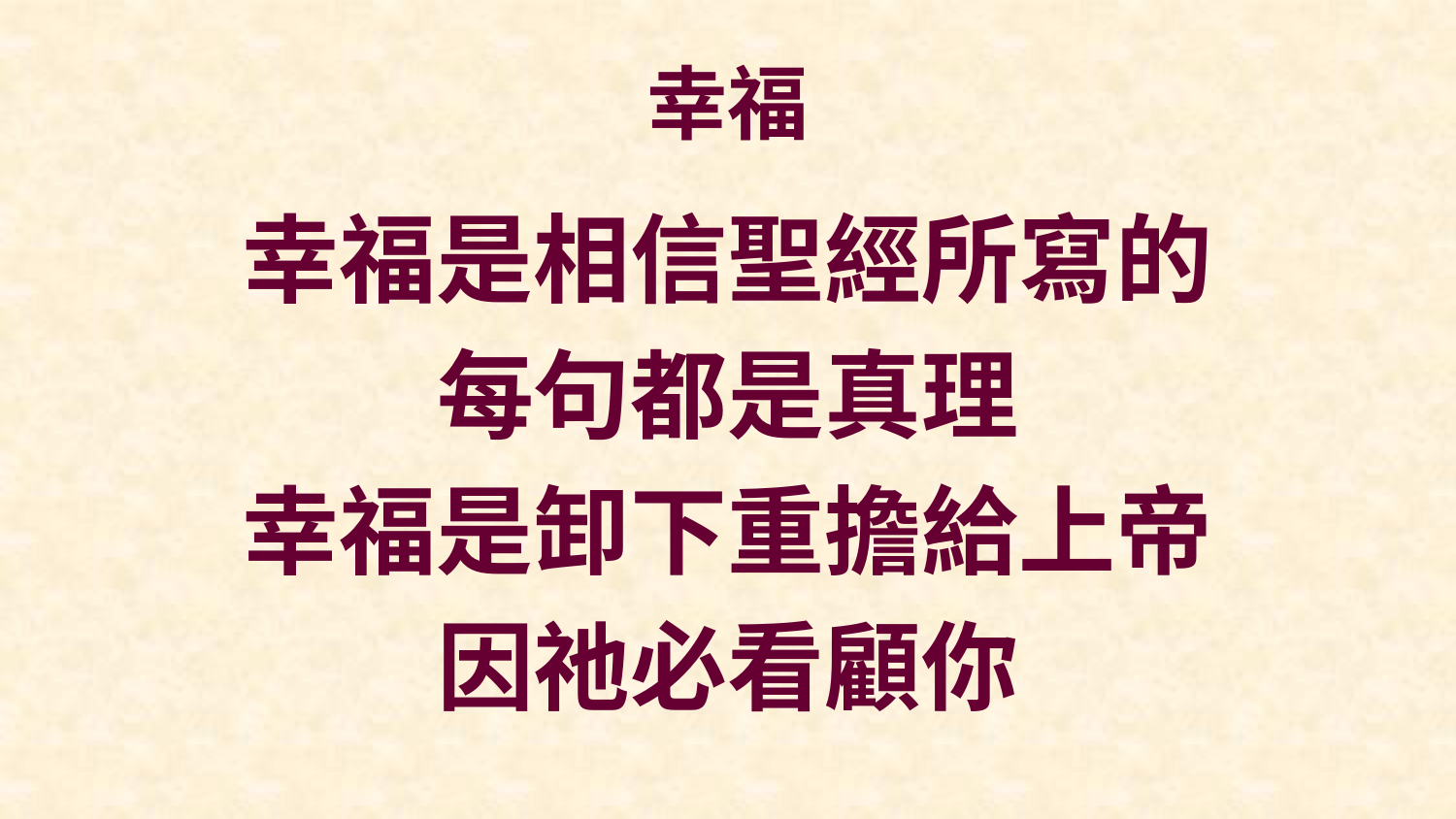

# 幸福
幸福是相信聖經所寫的
每句都是真理
幸福是卸下重擔給上帝
因祂必看顧你